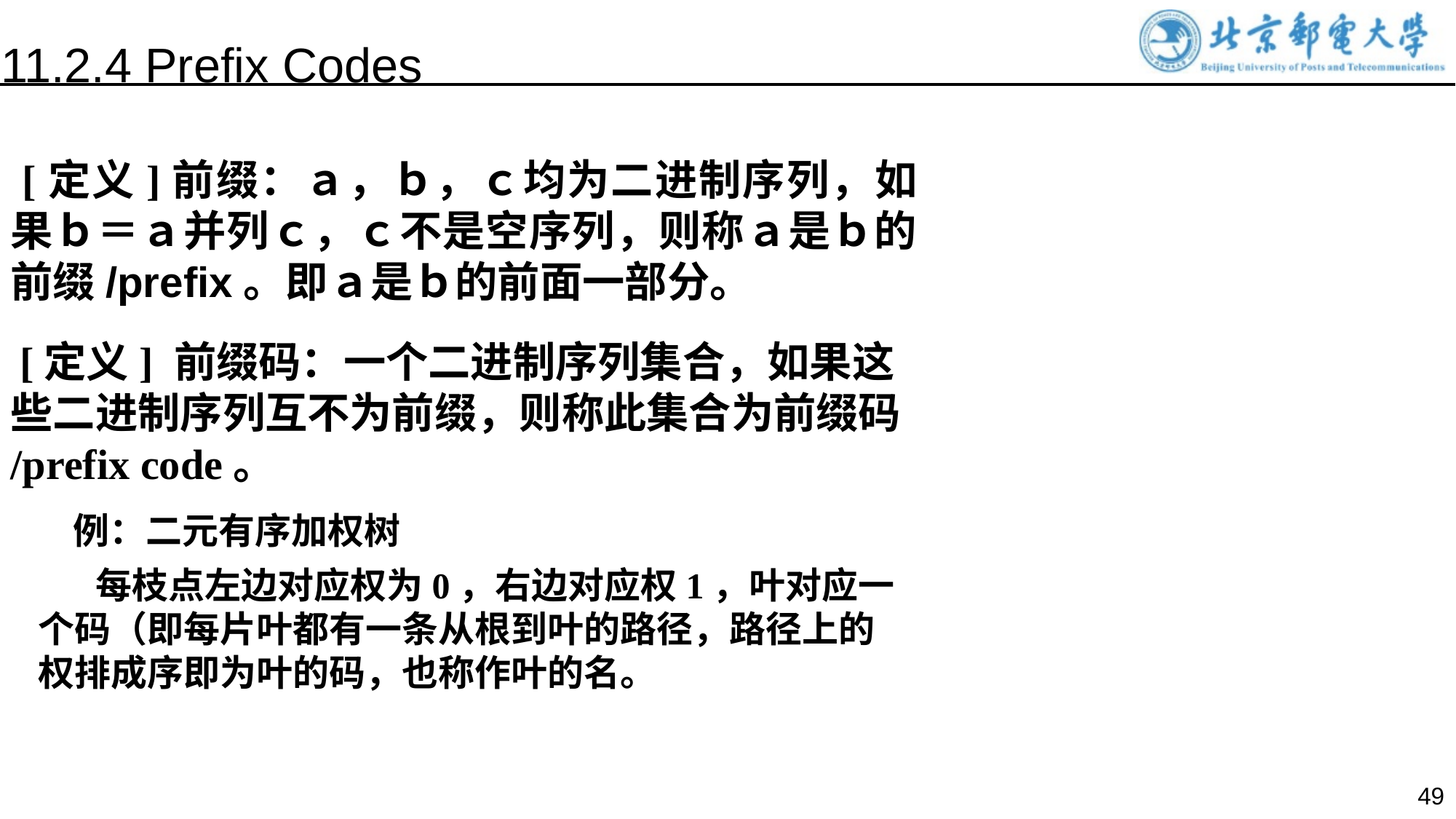

11.2.4 Prefix Codes
 [定义]前缀：ａ，ｂ，ｃ均为二进制序列，如果ｂ＝ａ并列ｃ，ｃ不是空序列，则称ａ是ｂ的前缀/prefix。即ａ是ｂ的前面一部分。
 [定义] 前缀码：一个二进制序列集合，如果这些二进制序列互不为前缀，则称此集合为前缀码/prefix code。
 例：二元有序加权树
      每枝点左边对应权为0，右边对应权1，叶对应一个码（即每片叶都有一条从根到叶的路径，路径上的权排成序即为叶的码，也称作叶的名。